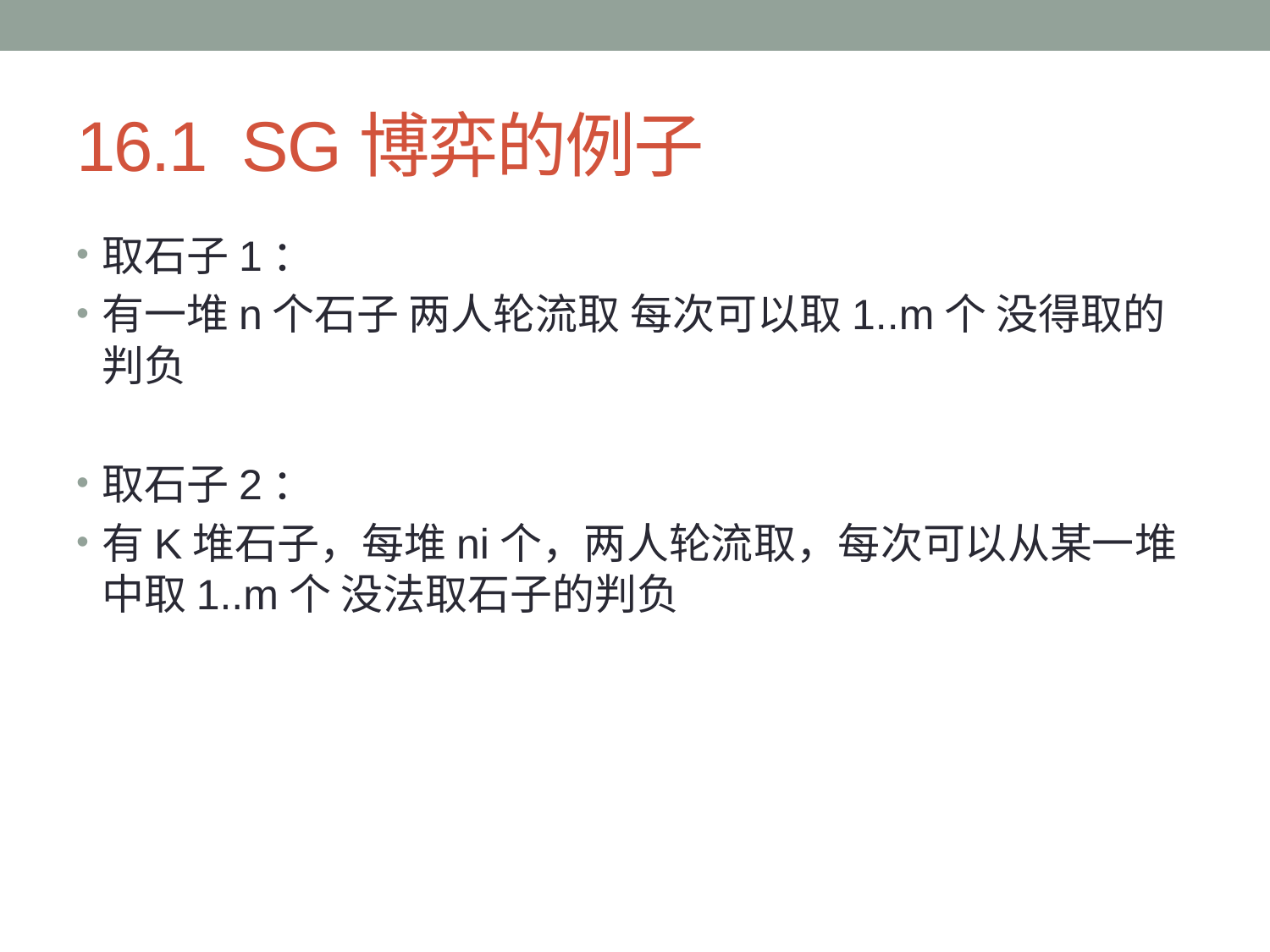

# 16.1  SG博弈的例子
取石子1：
有一堆n个石子 两人轮流取 每次可以取1..m个 没得取的判负

取石子2：
有K堆石子，每堆ni个，两人轮流取，每次可以从某一堆中取1..m个 没法取石子的判负